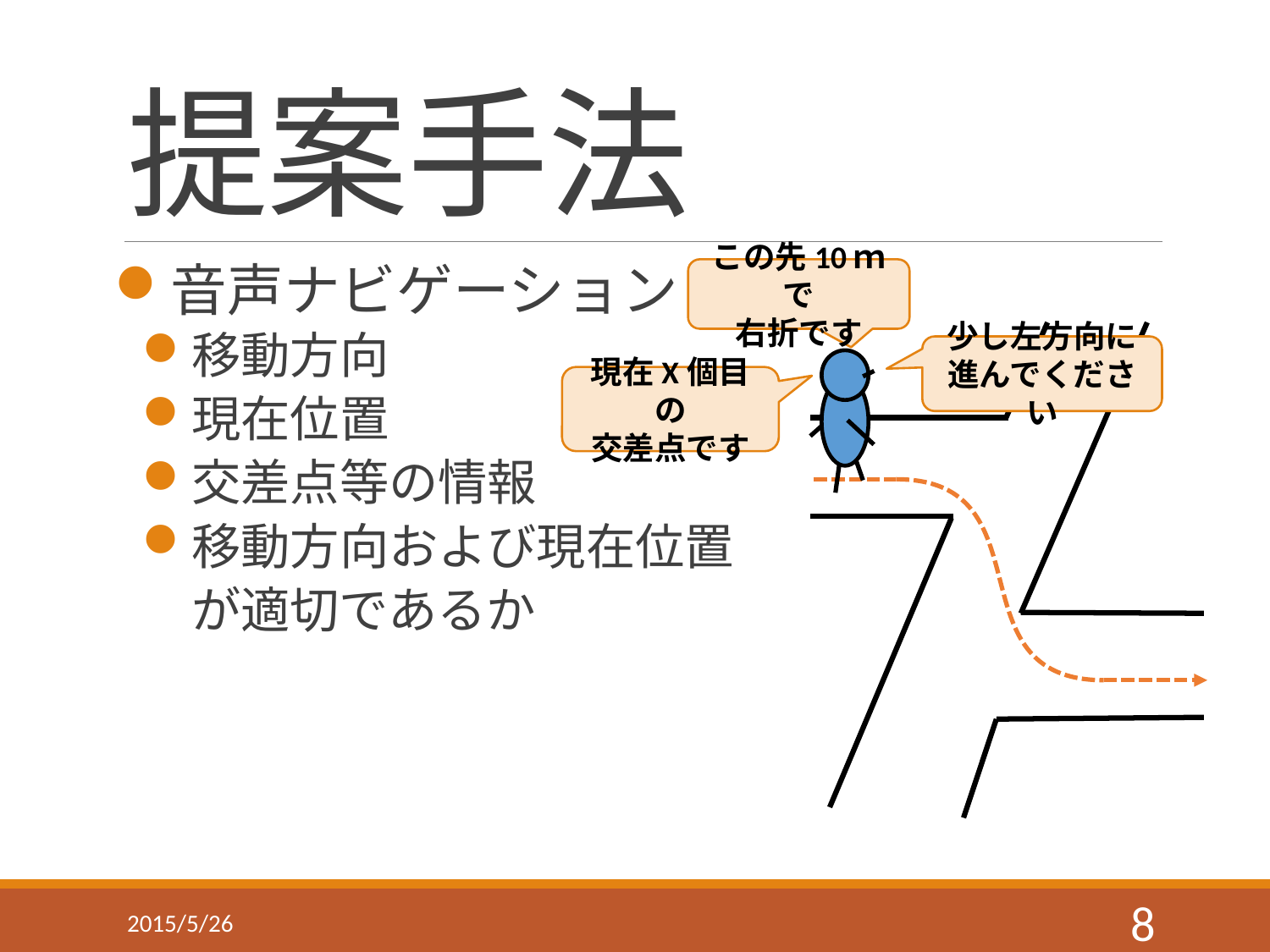

# 提案手法
音声ナビゲーション
移動方向
現在位置
交差点等の情報
移動方向および現在位置
　が適切であるか
この先10ｍで
右折です
少し左方向に
進んでください

現在X個目の
交差点です

2015/5/26
8